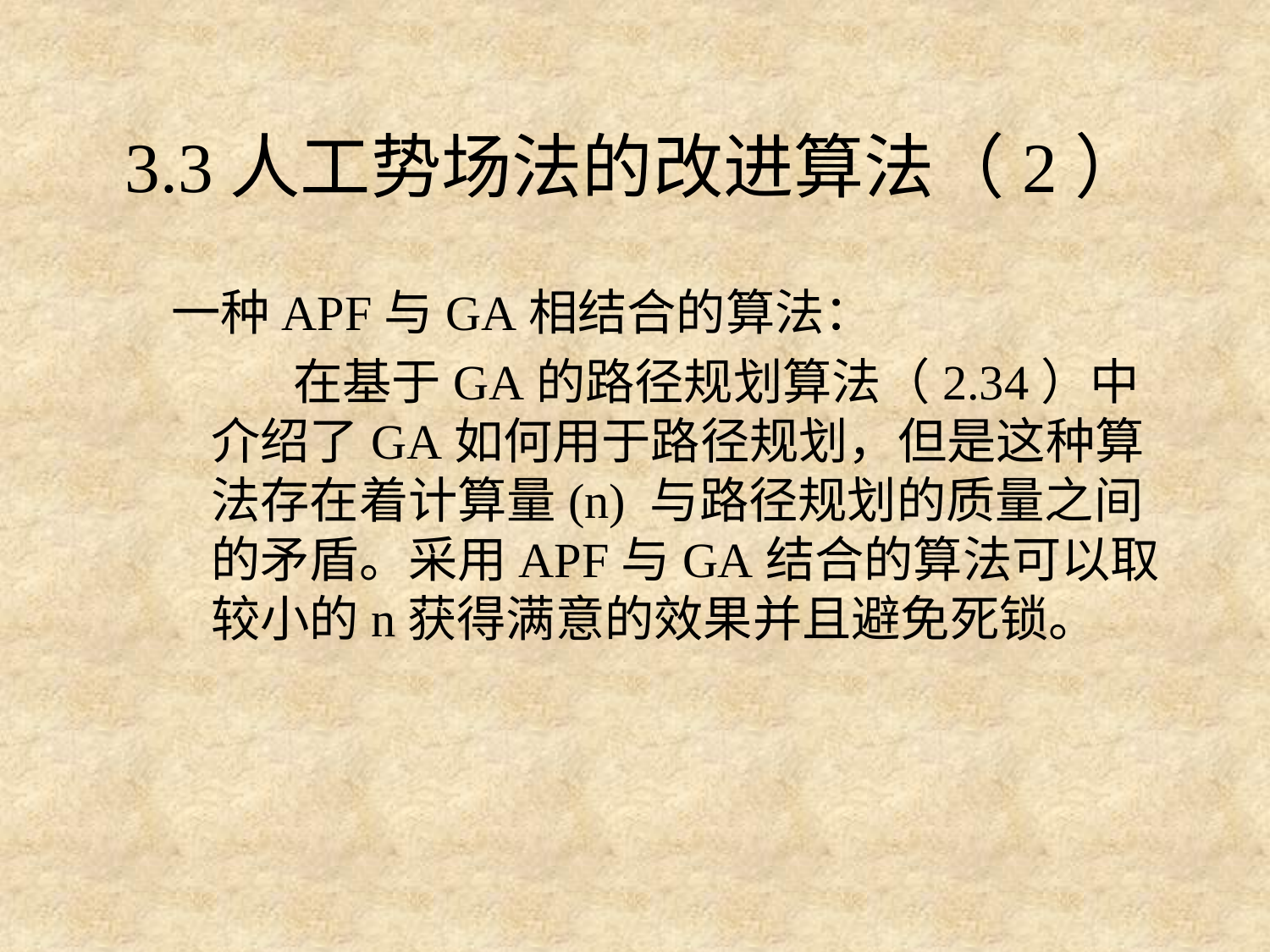

# 3.3人工势场法的改进算法（2）
一种APF与GA相结合的算法：
          在基于GA的路径规划算法（2.34）中介绍了GA如何用于路径规划，但是这种算法存在着计算量(n) 与路径规划的质量之间的矛盾。采用APF与GA结合的算法可以取较小的n获得满意的效果并且避免死锁。